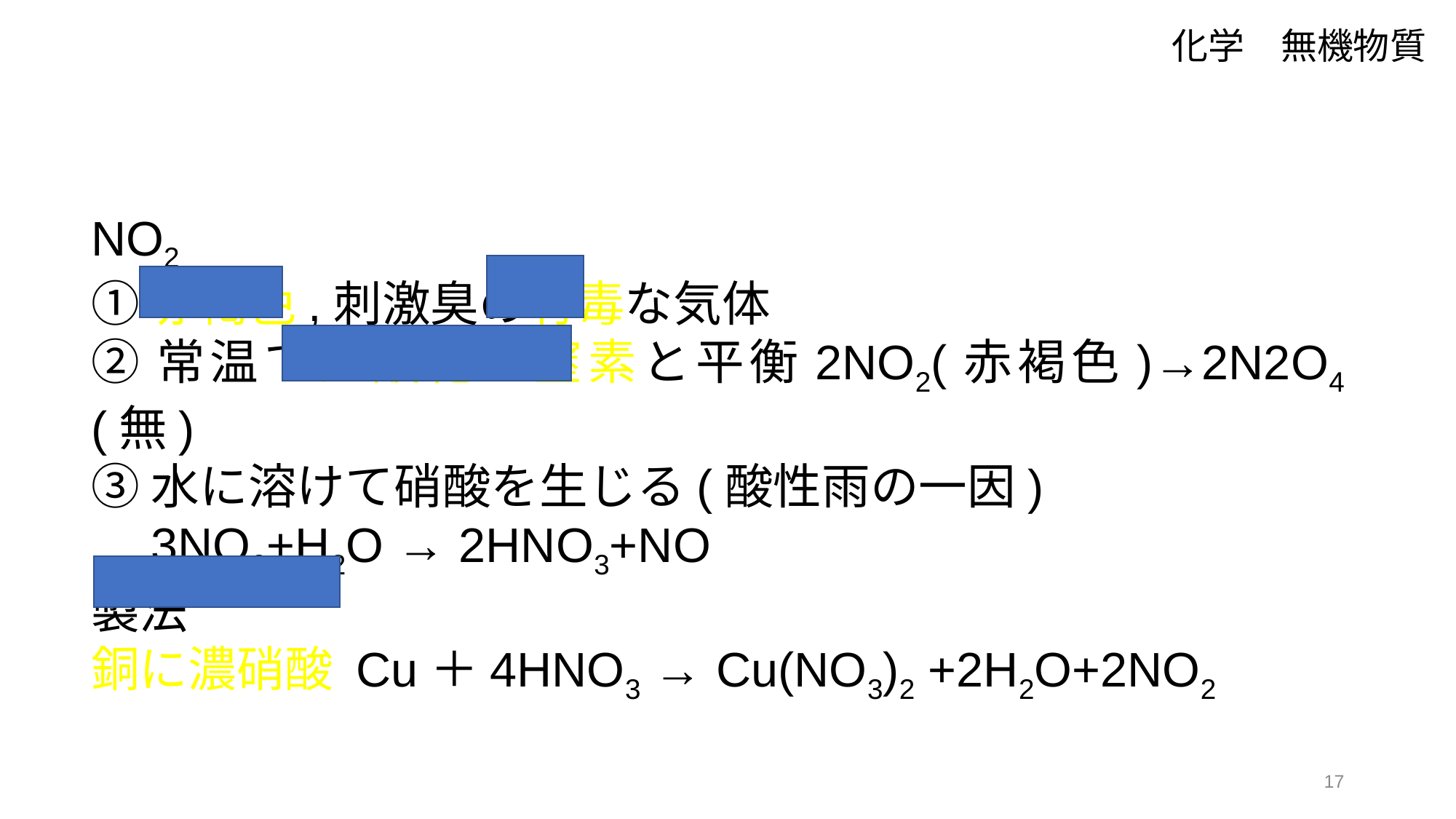

化学　無機物質
NO2
①赤褐色,刺激臭の有毒な気体
②常温で四酸化二窒素と平衡2NO2(赤褐色)→2N2O4(無)
③水に溶けて硝酸を生じる(酸性雨の一因)
　3NO2+H2O → 2HNO3+NO
製法
銅に濃硝酸 Cu＋4HNO3 → Cu(NO3)2 +2H2O+2NO2

17